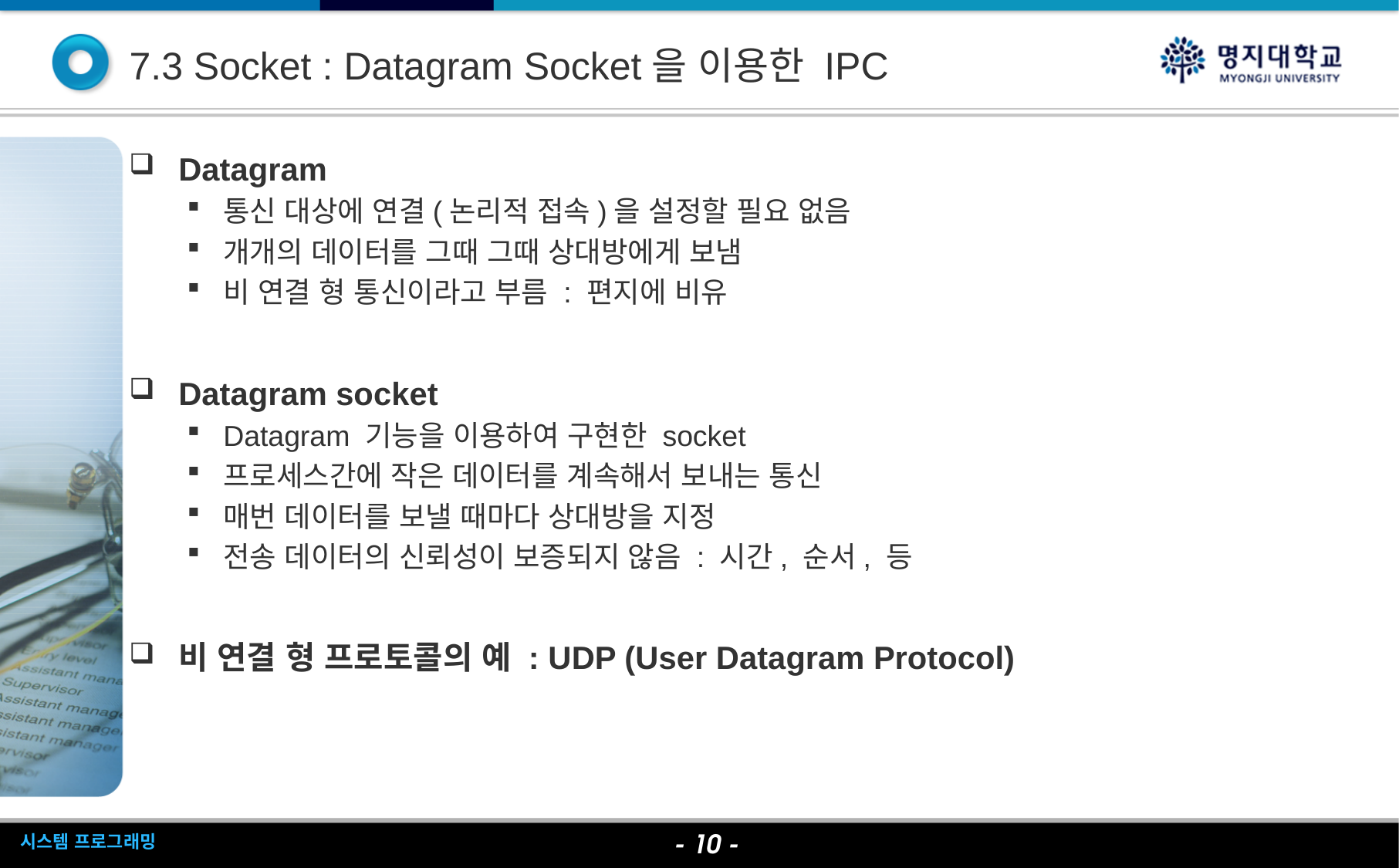

7.3 Socket : Datagram Socket을 이용한 IPC
Datagram
통신 대상에 연결(논리적 접속)을 설정할 필요 없음
개개의 데이터를 그때 그때 상대방에게 보냄
비 연결 형 통신이라고 부름 : 편지에 비유

Datagram socket
Datagram 기능을 이용하여 구현한 socket
프로세스간에 작은 데이터를 계속해서 보내는 통신
매번 데이터를 보낼 때마다 상대방을 지정
전송 데이터의 신뢰성이 보증되지 않음 : 시간, 순서, 등

비 연결 형 프로토콜의 예 : UDP (User Datagram Protocol)
- 10 -